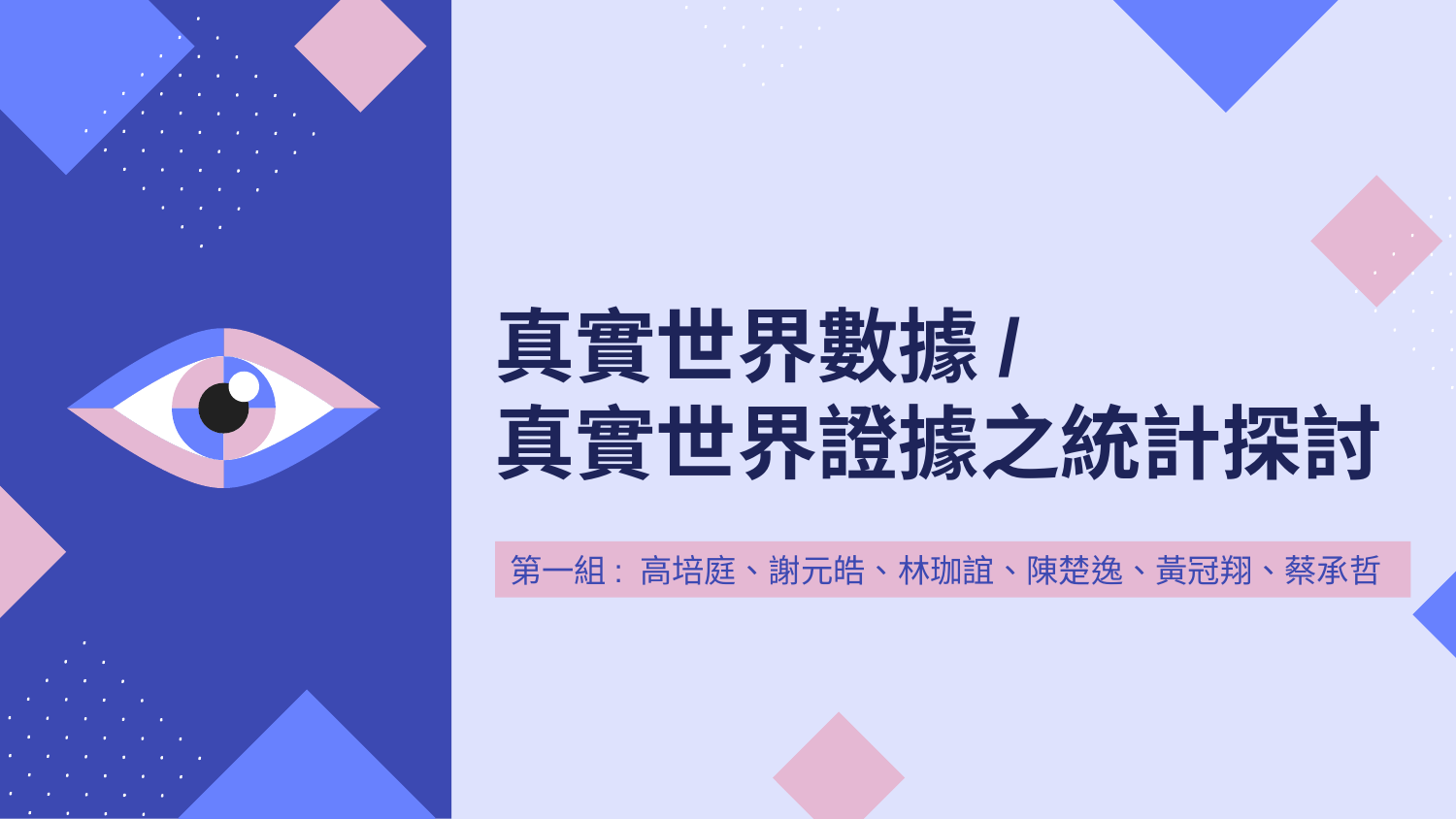

# 真實世界數據/ 真實世界證據之統計探討
第一組: 高培庭、謝元皓、林珈誼、陳楚逸、黃冠翔、蔡承哲